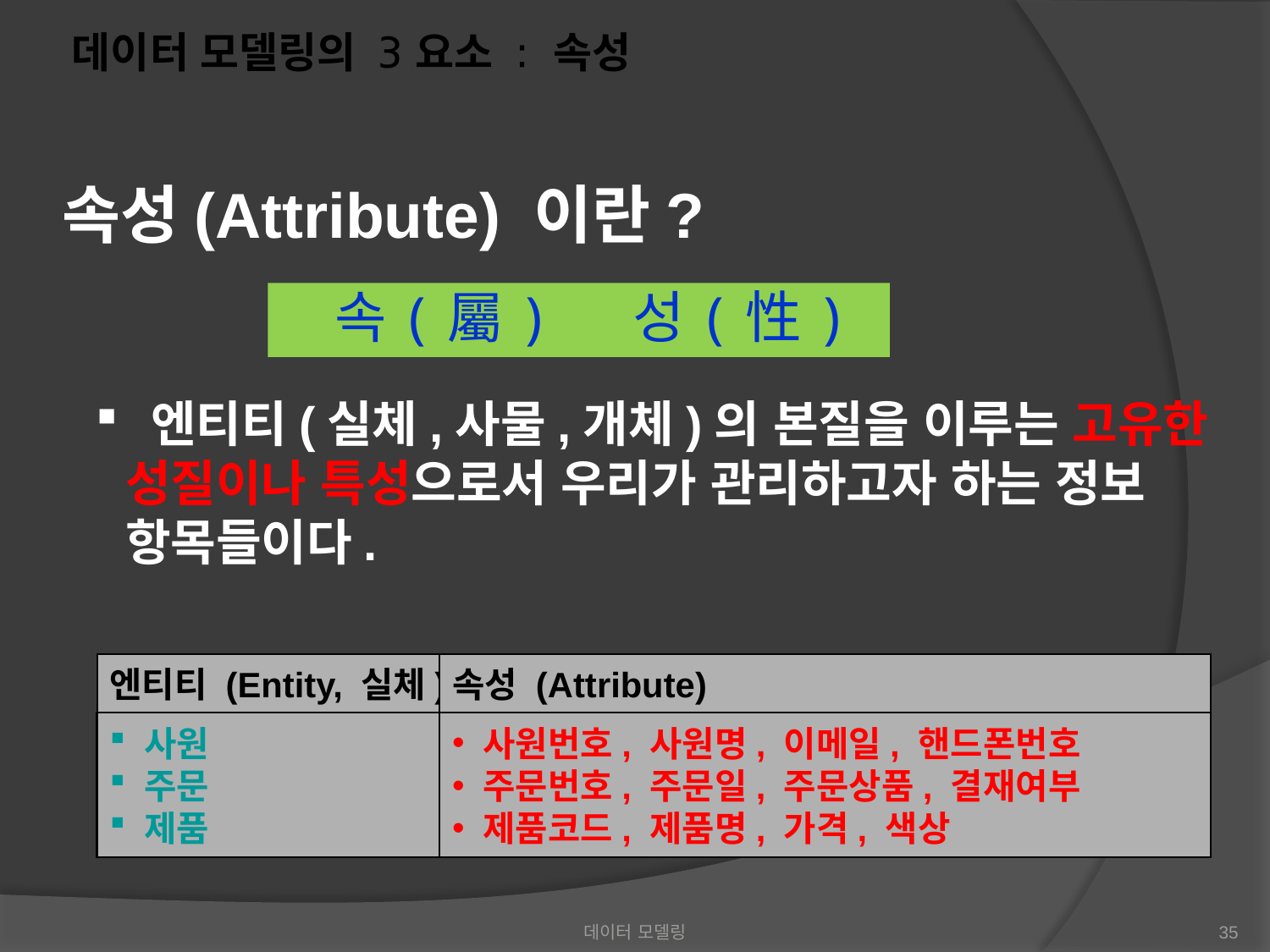

데이터 모델링의 3요소 : 속성
속성(Attribute) 이란?
 속(屬)  성(性)
 엔티티(실체,사물,개체)의 본질을 이루는 고유한 성질이나 특성으로서 우리가 관리하고자 하는 정보 항목들이다.
엔티티 (Entity, 실체)
속성 (Attribute)
 사원
 주문
 제품
 사원번호, 사원명, 이메일, 핸드폰번호
 주문번호, 주문일, 주문상품, 결재여부
 제품코드, 제품명, 가격, 색상
데이터 모델링
35